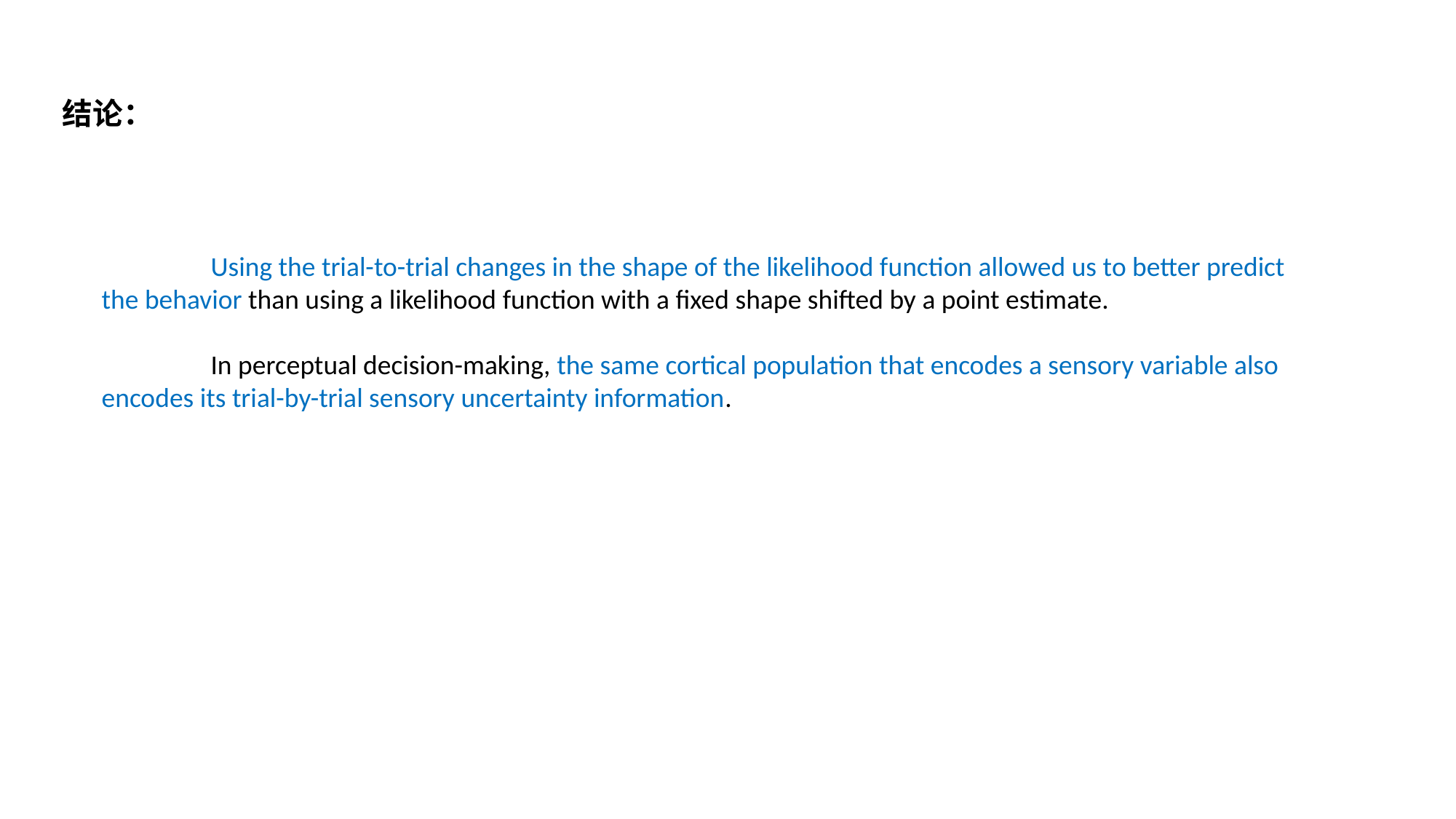

结论：
 	Using the trial-to-trial changes in the shape of the likelihood function allowed us to better predict the behavior than using a likelihood function with a fixed shape shifted by a point estimate.

	In perceptual decision-making, the same cortical population that encodes a sensory variable also encodes its trial-by-trial sensory uncertainty information.